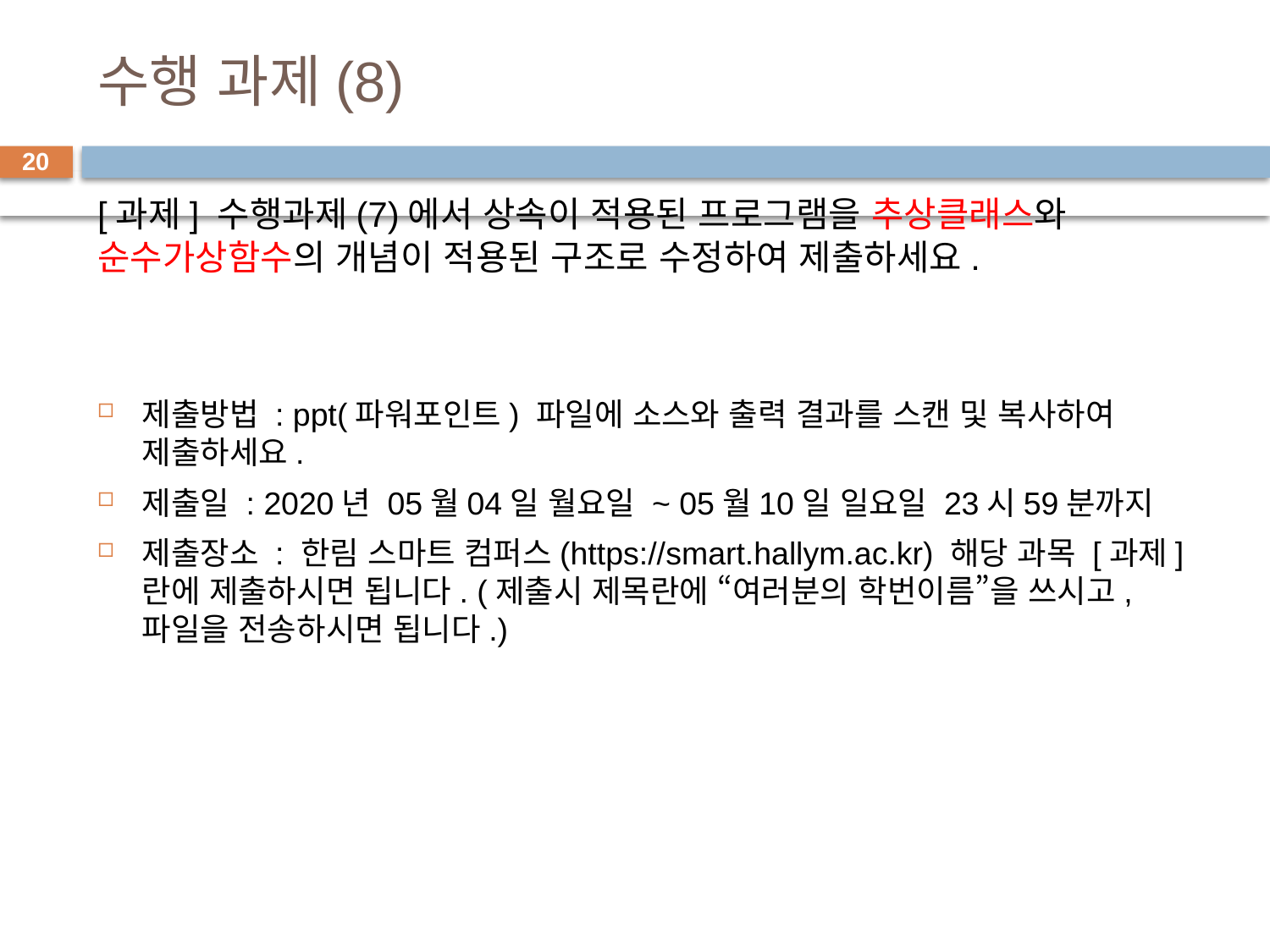

# 수행 과제(8)
20
[과제] 수행과제(7)에서 상속이 적용된 프로그램을 추상클래스와 순수가상함수의 개념이 적용된 구조로 수정하여 제출하세요.

제출방법 : ppt(파워포인트) 파일에 소스와 출력 결과를 스캔 및 복사하여 제출하세요.
제출일 : 2020년 05월04일 월요일 ~ 05월10일 일요일 23시59분까지
제출장소 : 한림 스마트 컴퍼스(https://smart.hallym.ac.kr) 해당 과목 [과제]란에 제출하시면 됩니다. (제출시 제목란에 “여러분의 학번이름”을 쓰시고, 파일을 전송하시면 됩니다.)